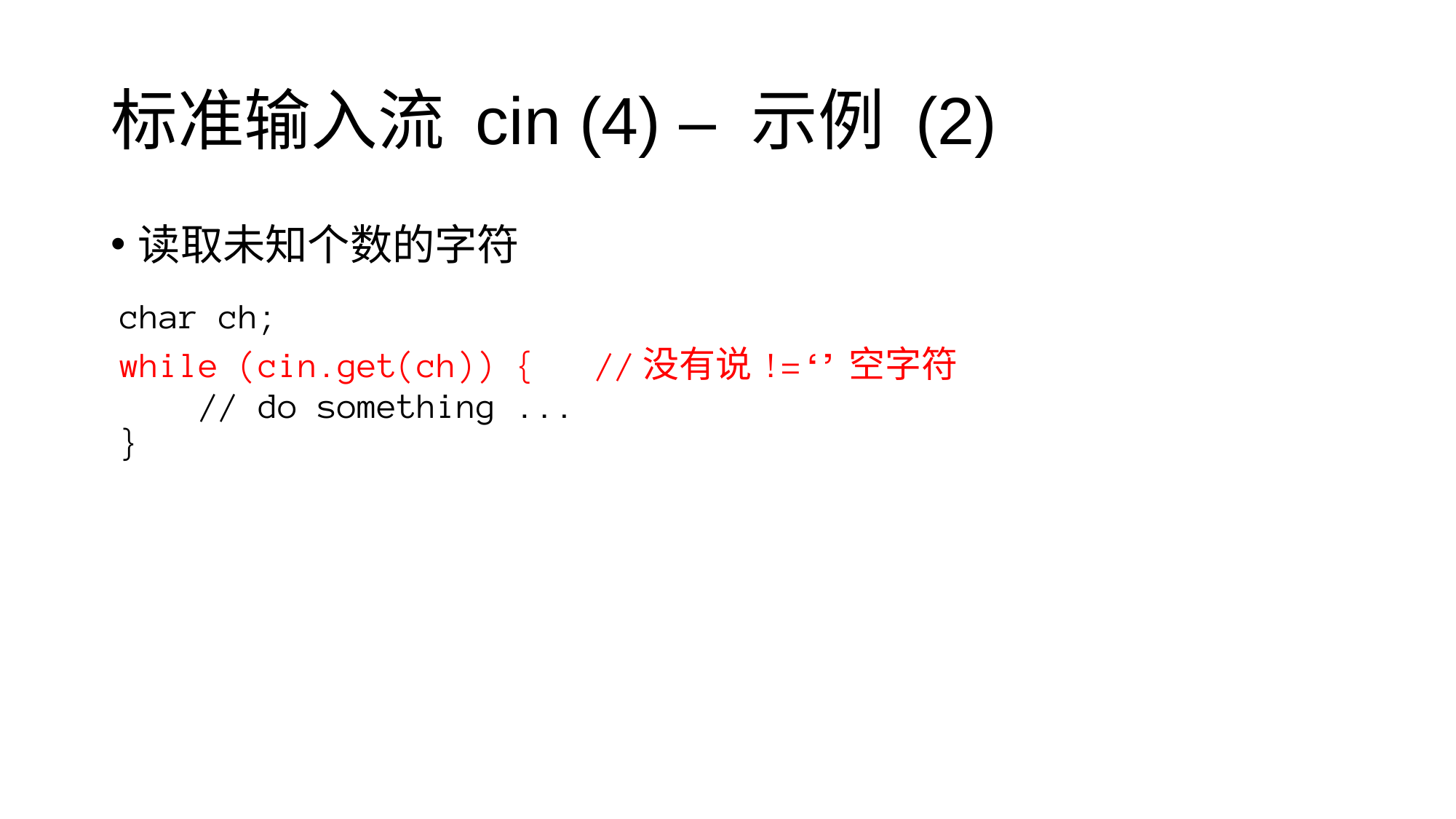

# 标准输入流 cin (4) – 示例 (2)
读取未知个数的字符

| char ch; while (cin.get(ch)) { //没有说!=‘’空字符 // do something ... } |
| --- |